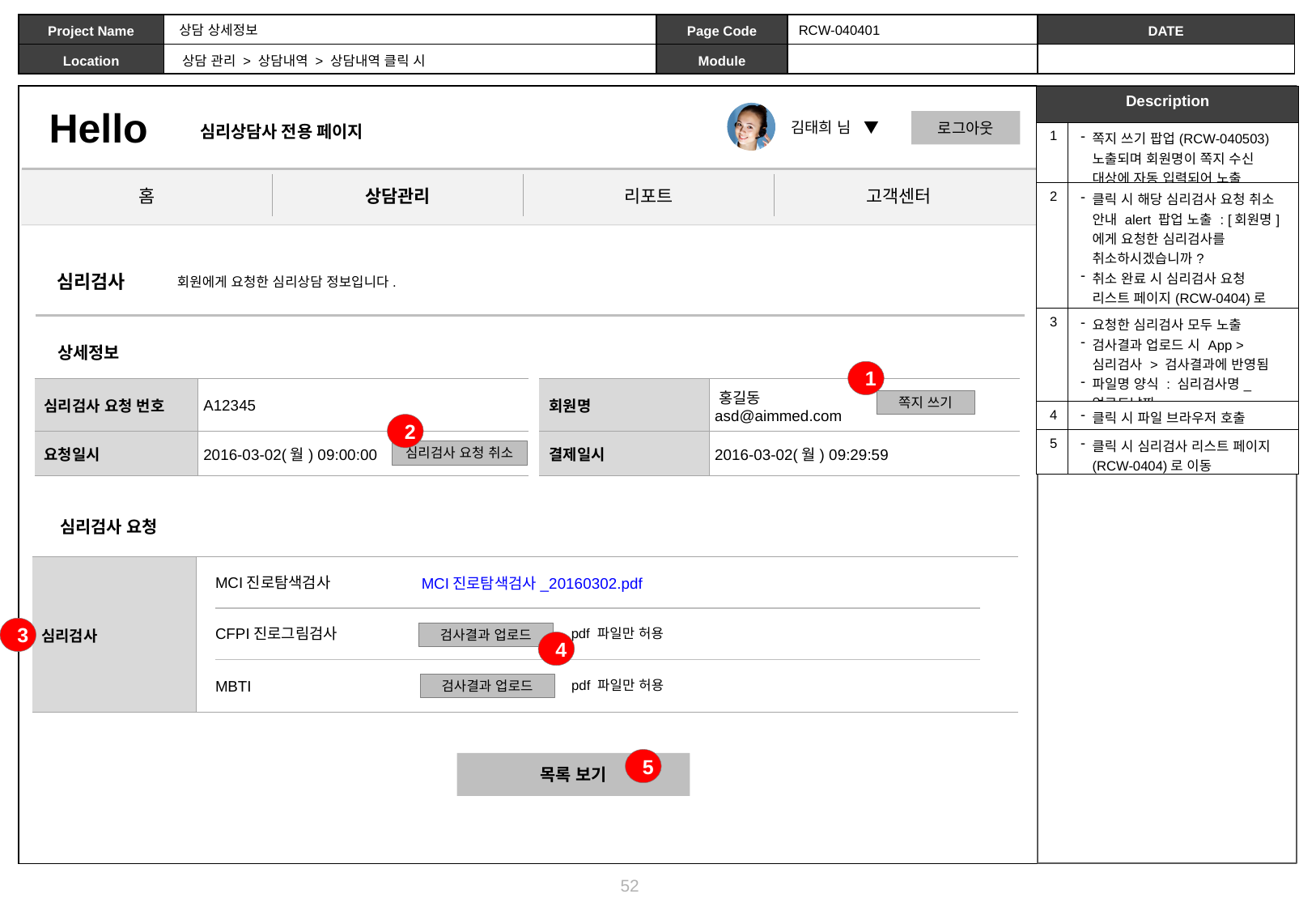

상담 상세정보
RCW-040401
상담 관리 > 상담내역 > 상담내역 클릭 시
| Description |  |
| --- | --- |
| 1 | 쪽지 쓰기 팝업(RCW-040503) 노출되며 회원명이 쪽지 수신 대상에 자동 입력되어 노출 |
| 2 | 클릭 시 해당 심리검사 요청 취소 안내 alert 팝업 노출 : [회원명]에게 요청한 심리검사를 취소하시겠습니까? 취소 완료 시 심리검사 요청 리스트 페이지(RCW-0404)로 이동 |
| 3 | 요청한 심리검사 모두 노출 검사결과 업로드 시 App > 심리검사 > 검사결과에 반영됨 파일명 양식 : 심리검사명\_업로드날짜 |
| 4 | 클릭 시 파일 브라우저 호출 |
| 5 | 클릭 시 심리검사 리스트 페이지(RCW-0404)로 이동 |
심리검사
회원에게 요청한 심리상담 정보입니다.
상세정보
1
| 심리검사 요청 번호 | A12345 |  | 회원명 | 홍길동 asd@aimmed.com |
| --- | --- | --- | --- | --- |
| 요청일시 | 2016-03-02(월) 09:00:00 |  | 결제일시 | 2016-03-02(월) 09:29:59 |
쪽지 쓰기
2
심리검사 요청 취소
심리검사 요청
| 심리검사 |  |
| --- | --- |
MCI진로탐색검사
MCI진로탐색검사_20160302.pdf
3
CFPI진로그림검사
pdf 파일만 허용
검사결과 업로드
4
pdf 파일만 허용
MBTI
검사결과 업로드
5
목록 보기

52